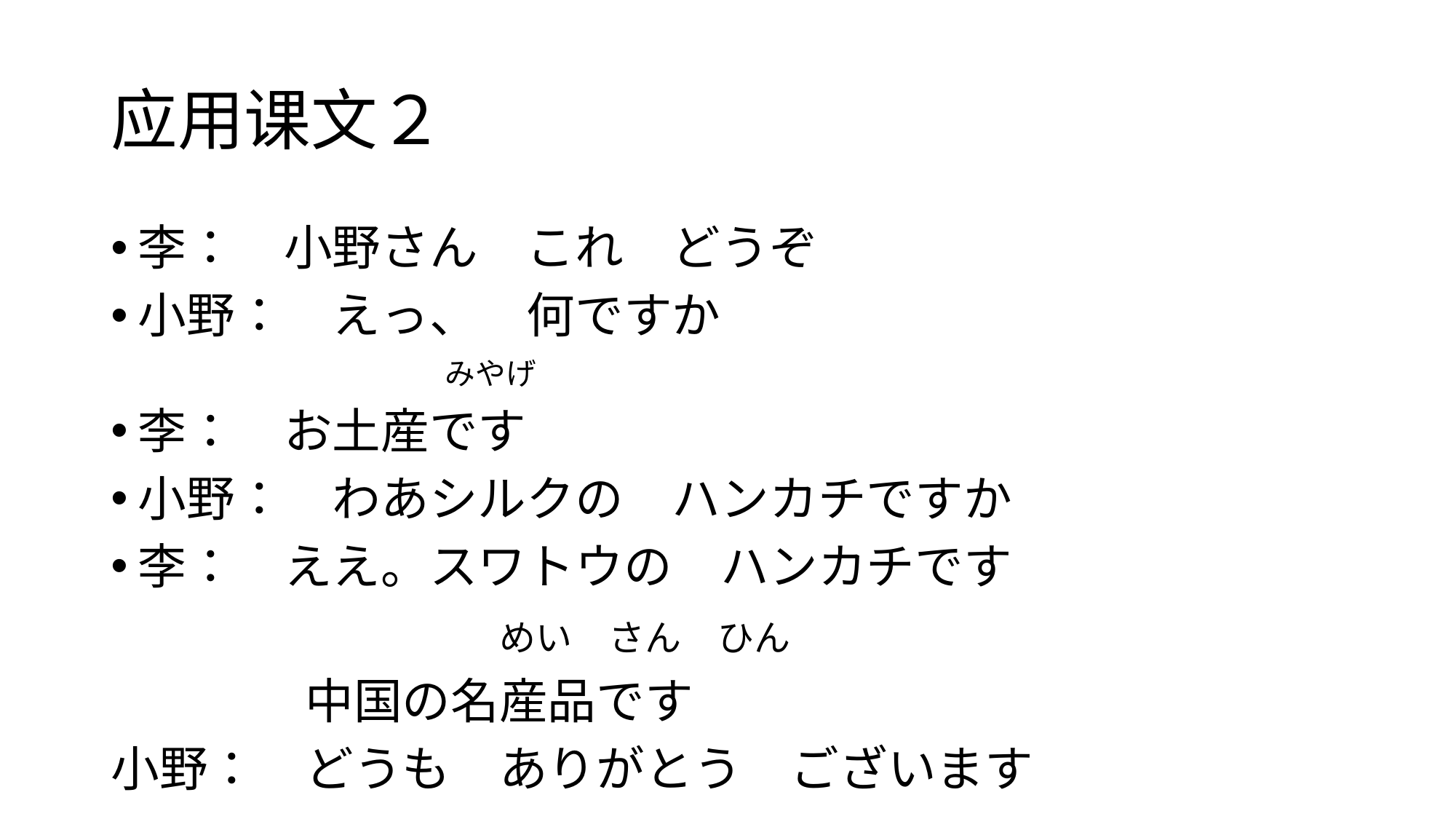

# 应用课文２
李：　小野さん　これ　どうぞ
小野：　えっ、　何ですか
　　　　　　　　　　　みやげ
李：　お土産です
小野：　わあシルクの　ハンカチですか
李：　ええ。スワトウの　ハンカチです
　　　　　　　　めい　さん　ひん
　　　　中国の名産品です
小野：　どうも　ありがとう　ございます